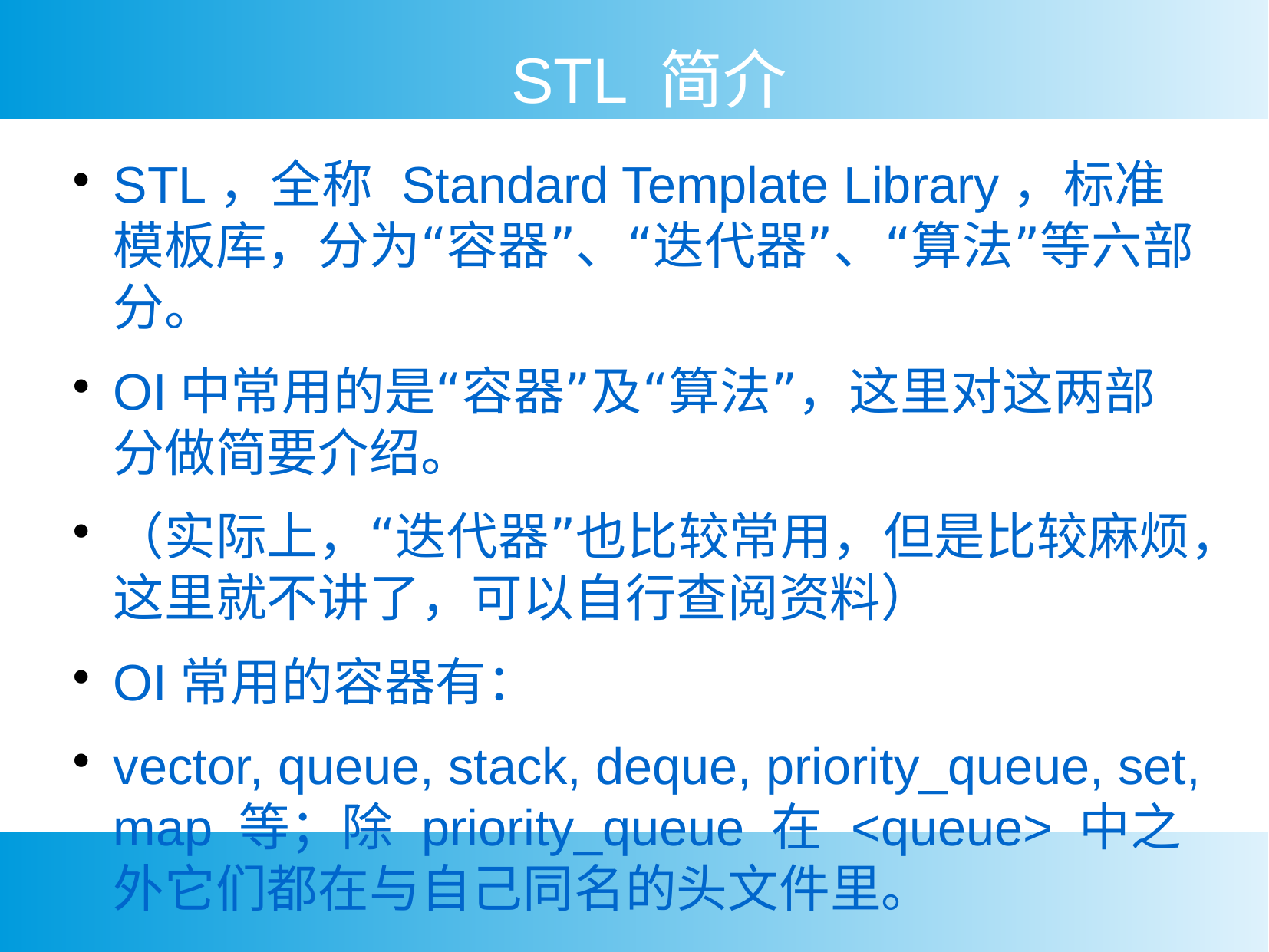

STL 简介
STL，全称 Standard Template Library，标准模板库，分为“容器”、“迭代器”、“算法”等六部分。
OI中常用的是“容器”及“算法”，这里对这两部分做简要介绍。
（实际上，“迭代器”也比较常用，但是比较麻烦，这里就不讲了，可以自行查阅资料）
OI常用的容器有：
vector, queue, stack, deque, priority_queue, set, map 等；除 priority_queue 在 <queue> 中之外它们都在与自己同名的头文件里。